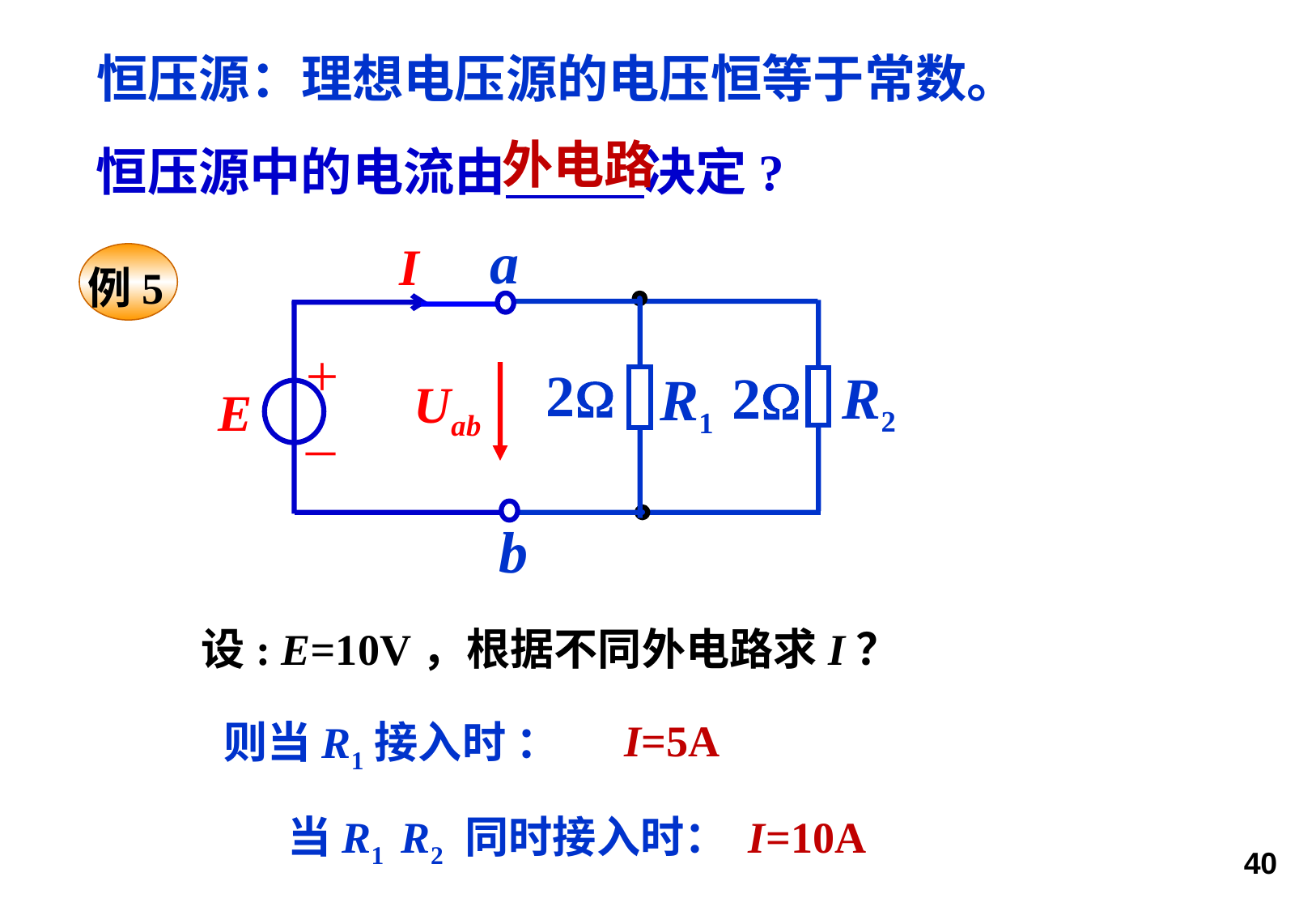

恒压源：理想电压源的电压恒等于常数。
外电路
恒压源中的电流由            决定?
a
I

+
2Ω

Uab

E

_

b

R1

例5

2Ω
R2

设: E=10V，根据不同外电路求I？
I=5A
则当R1接入时 ：
当R1  R2 同时接入时： I=10A